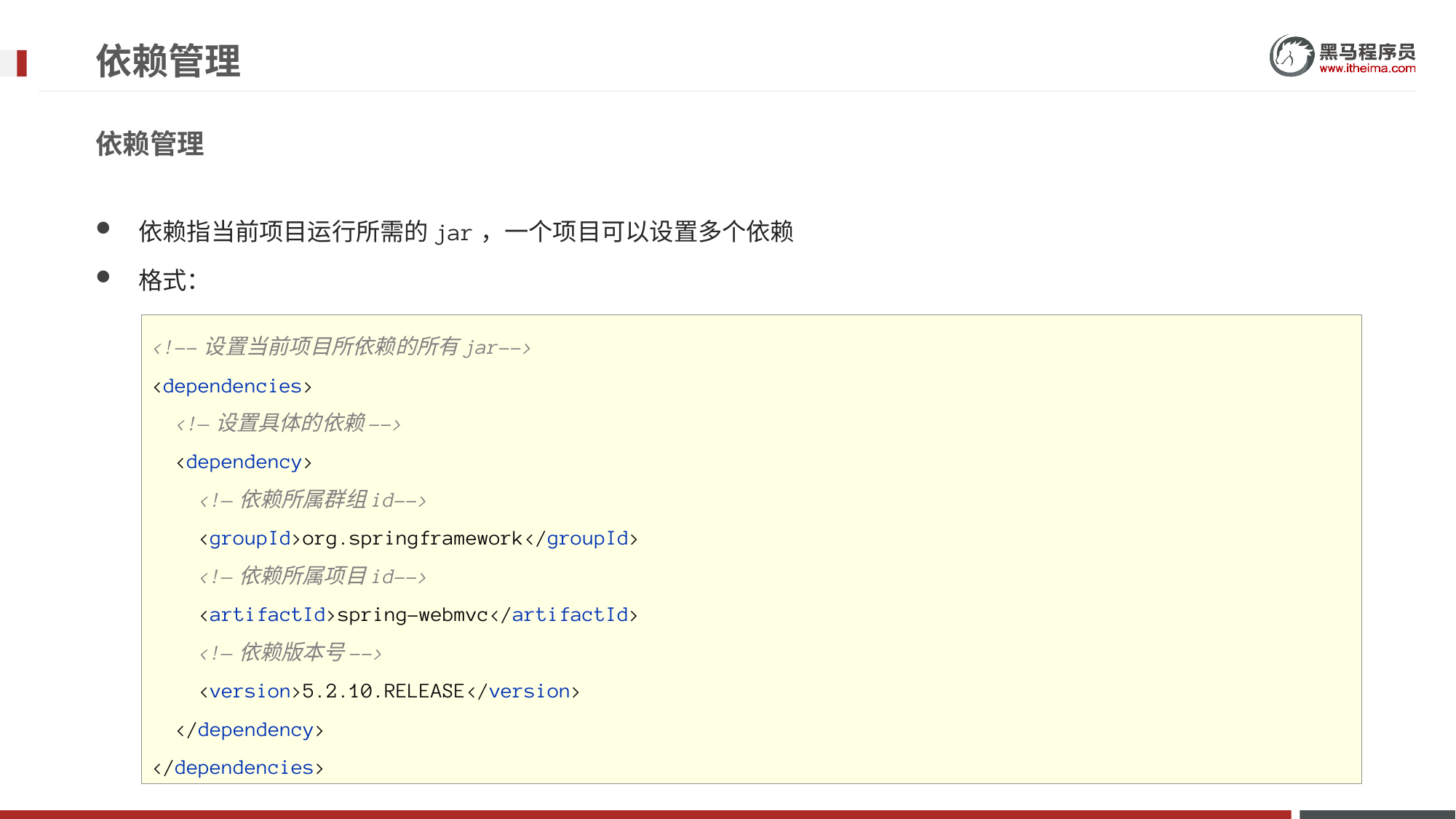

# 依赖管理
依赖管理
依赖指当前项目运行所需的jar，一个项目可以设置多个依赖
格式：
<!--设置当前项目所依赖的所有jar-->
<dependencies>
  <!—设置具体的依赖-->
  <dependency>
    <!—依赖所属群组id-->
    <groupId>org.springframework</groupId>
    <!—依赖所属项目id-->
    <artifactId>spring-webmvc</artifactId>
    <!—依赖版本号-->
    <version>5.2.10.RELEASE</version>
  </dependency>
</dependencies>